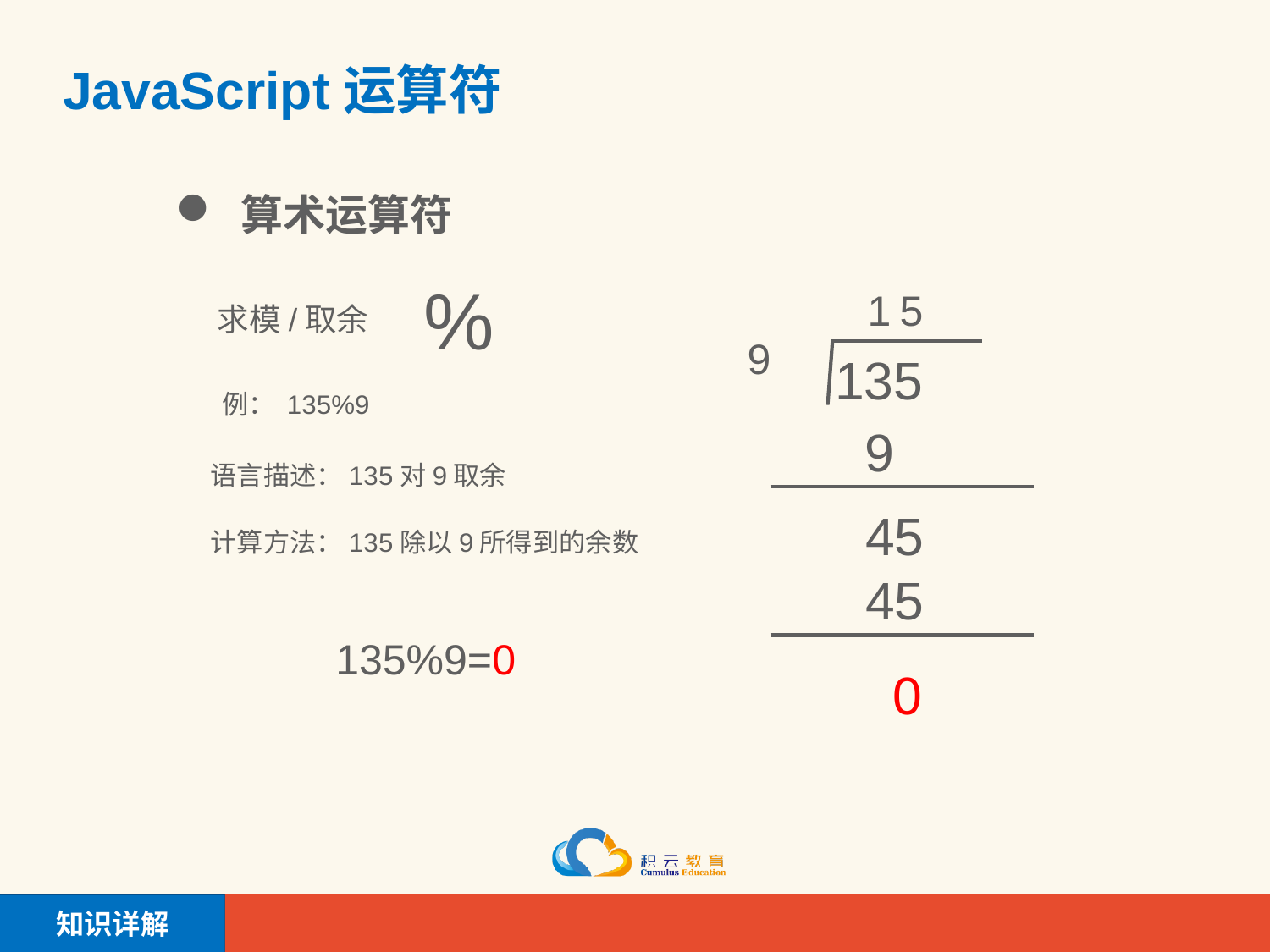

# JavaScript运算符
 算术运算符
%
1
5
求模/取余
9
135
例： 135%9
9
语言描述：135对9取余
45
计算方法：135除以9所得到的余数
45
135%9=0
0